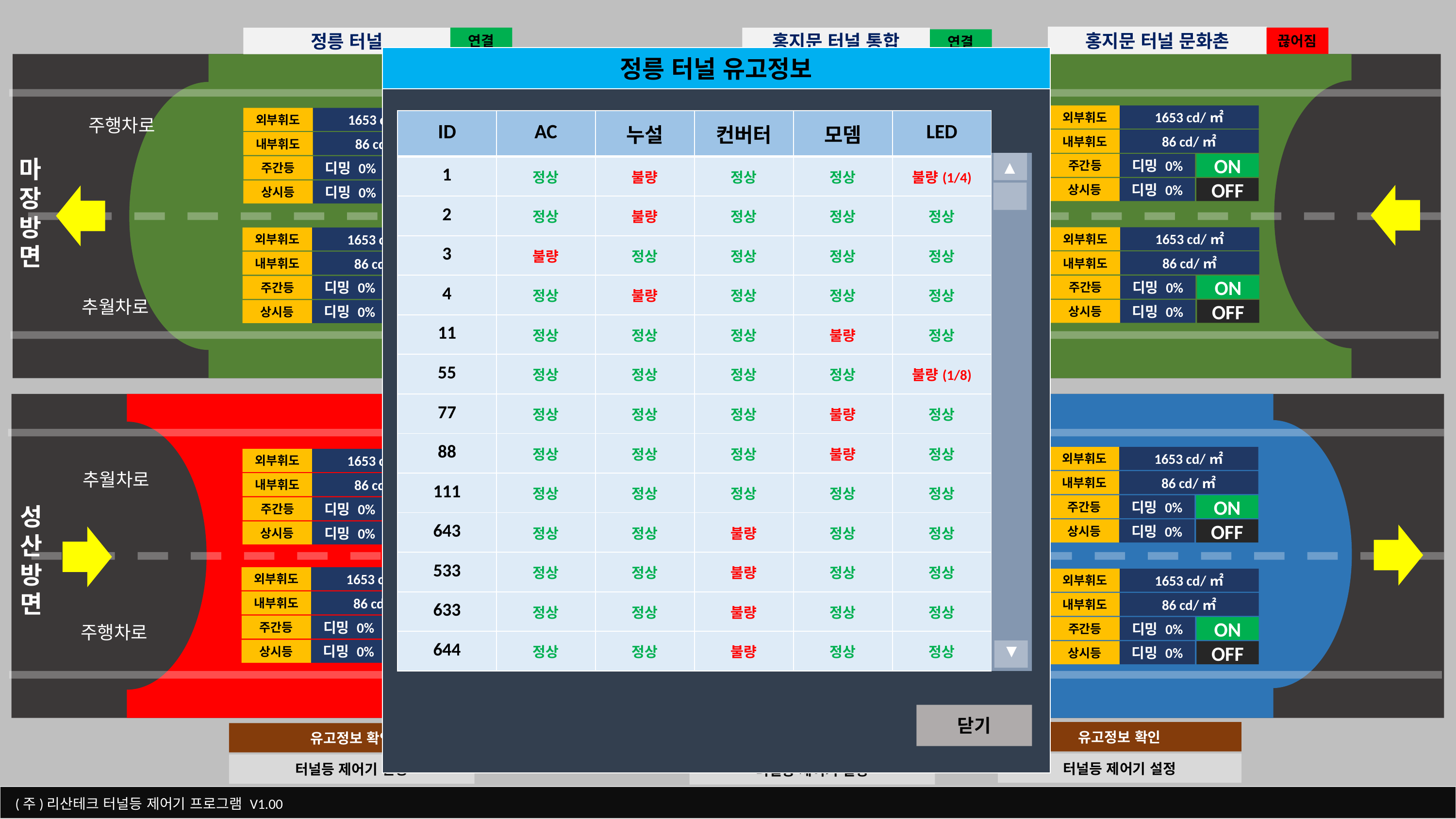

홍지문 터널 문화촌
연결
끊어짐
정릉 터널
홍지문 터널 통합
연결
정릉 터널 유고정보

1653 cd/㎡
외부휘도
86 cd/㎡
내부휘도
주간등
디밍 0%
ON
상시등
디밍 0%
OFF
1653 cd/㎡
외부휘도
86 cd/㎡
내부휘도
주간등
디밍 0%
ON
상시등
디밍 0%
OFF
주행차로
1653 cd/㎡
외부휘도
86 cd/㎡
내부휘도
주간등
디밍 0%
ON
상시등
디밍 0%
OFF
| ID | AC | 누설 | 컨버터 | 모뎀 | LED |
| --- | --- | --- | --- | --- | --- |
| 1 | 정상 | 불량 | 정상 | 정상 | 불량(1/4) |
| 2 | 정상 | 불량 | 정상 | 정상 | 정상 |
| 3 | 불량 | 정상 | 정상 | 정상 | 정상 |
| 4 | 정상 | 불량 | 정상 | 정상 | 정상 |
| 11 | 정상 | 정상 | 정상 | 불량 | 정상 |
| 55 | 정상 | 정상 | 정상 | 정상 | 불량(1/8) |
| 77 | 정상 | 정상 | 정상 | 불량 | 정상 |
| 88 | 정상 | 정상 | 정상 | 불량 | 정상 |
| 111 | 정상 | 정상 | 정상 | 정상 | 정상 |
| 643 | 정상 | 정상 | 불량 | 정상 | 정상 |
| 533 | 정상 | 정상 | 불량 | 정상 | 정상 |
| 633 | 정상 | 정상 | 불량 | 정상 | 정상 |
| 644 | 정상 | 정상 | 불량 | 정상 | 정상 |
마
장
방
면

▲

1653 cd/㎡
외부휘도
86 cd/㎡
내부휘도
주간등
디밍 0%
ON
상시등
디밍 0%
OFF
1653 cd/㎡
외부휘도
86 cd/㎡
내부휘도
주간등
디밍 0%
ON
상시등
디밍 0%
OFF
1653 cd/㎡
외부휘도
86 cd/㎡
내부휘도
주간등
디밍 0%
ON
상시등
디밍 0%
OFF
추월차로

화
재
운
전
1653 cd/㎡
외부휘도
86 cd/㎡
내부휘도
주간등
디밍 0%
ON
상시등
디밍 0%
OFF
1653 cd/㎡
외부휘도
86 cd/㎡
내부휘도
주간등
디밍 0%
ON
상시등
디밍 0%
OFF
1653 cd/㎡
외부휘도
86 cd/㎡
내부휘도
주간등
디밍 0%
ON
상시등
디밍 0%
OFF
추월차로
성
산
방
면
1653 cd/㎡
외부휘도
86 cd/㎡
내부휘도
주간등
디밍 0%
ON
상시등
디밍 0%
OFF
1653 cd/㎡
외부휘도
86 cd/㎡
내부휘도
주간등
디밍 0%
ON
상시등
디밍 0%
OFF
1653 cd/㎡
외부휘도
86 cd/㎡
내부휘도
주간등
디밍 0%
ON
상시등
디밍 0%
OFF
주행차로
▲
닫기
유고정보 확인
유고정보 확인
유고정보 확인
터널등 제어기 설정
터널등 제어기 설정
터널등 제어기 설정

(주)리산테크 터널등 제어기 프로그램 V1.00